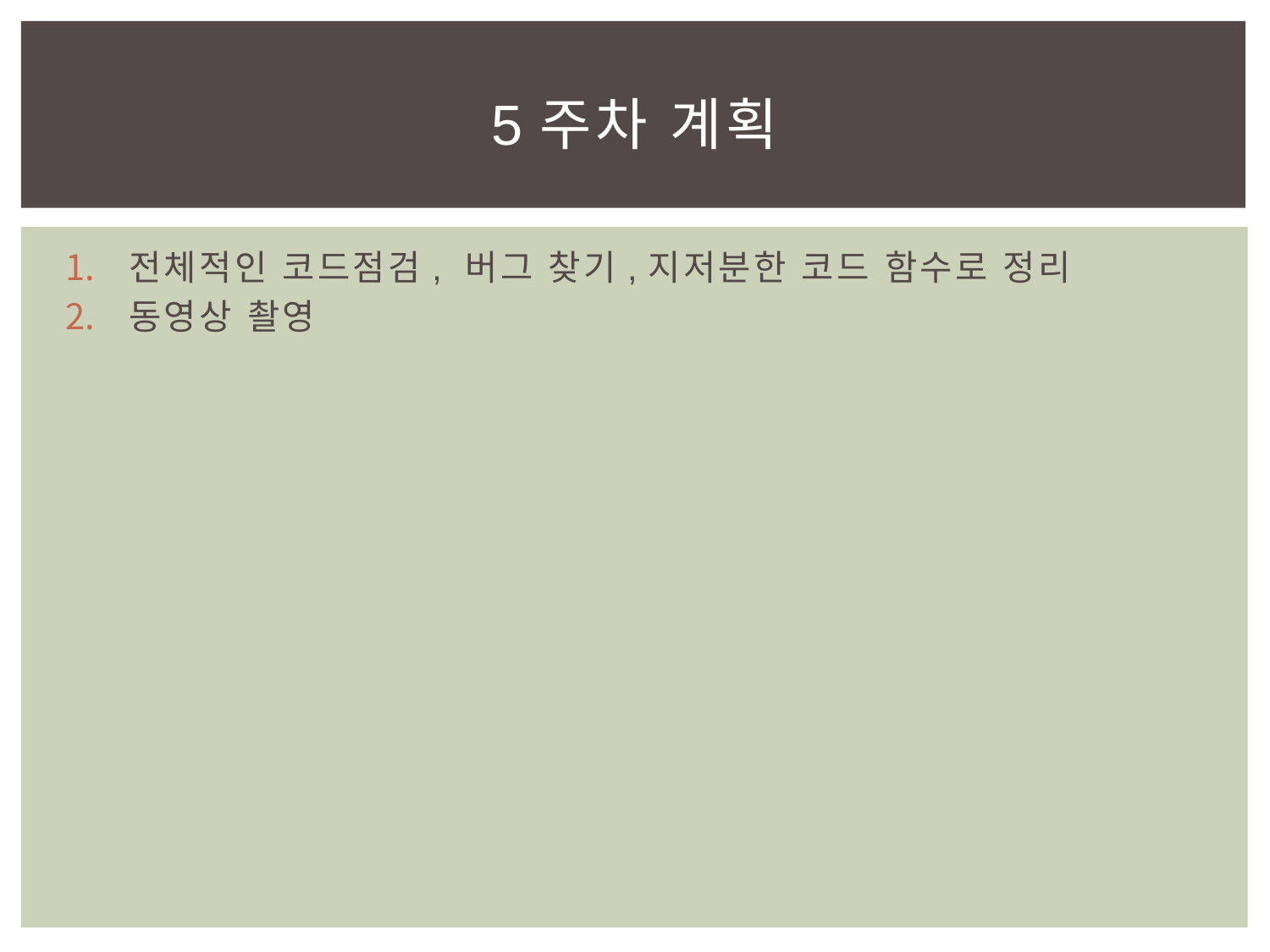

# 5주차 계획
전체적인 코드점검, 버그 찾기,지저분한 코드 함수로 정리
동영상 촬영